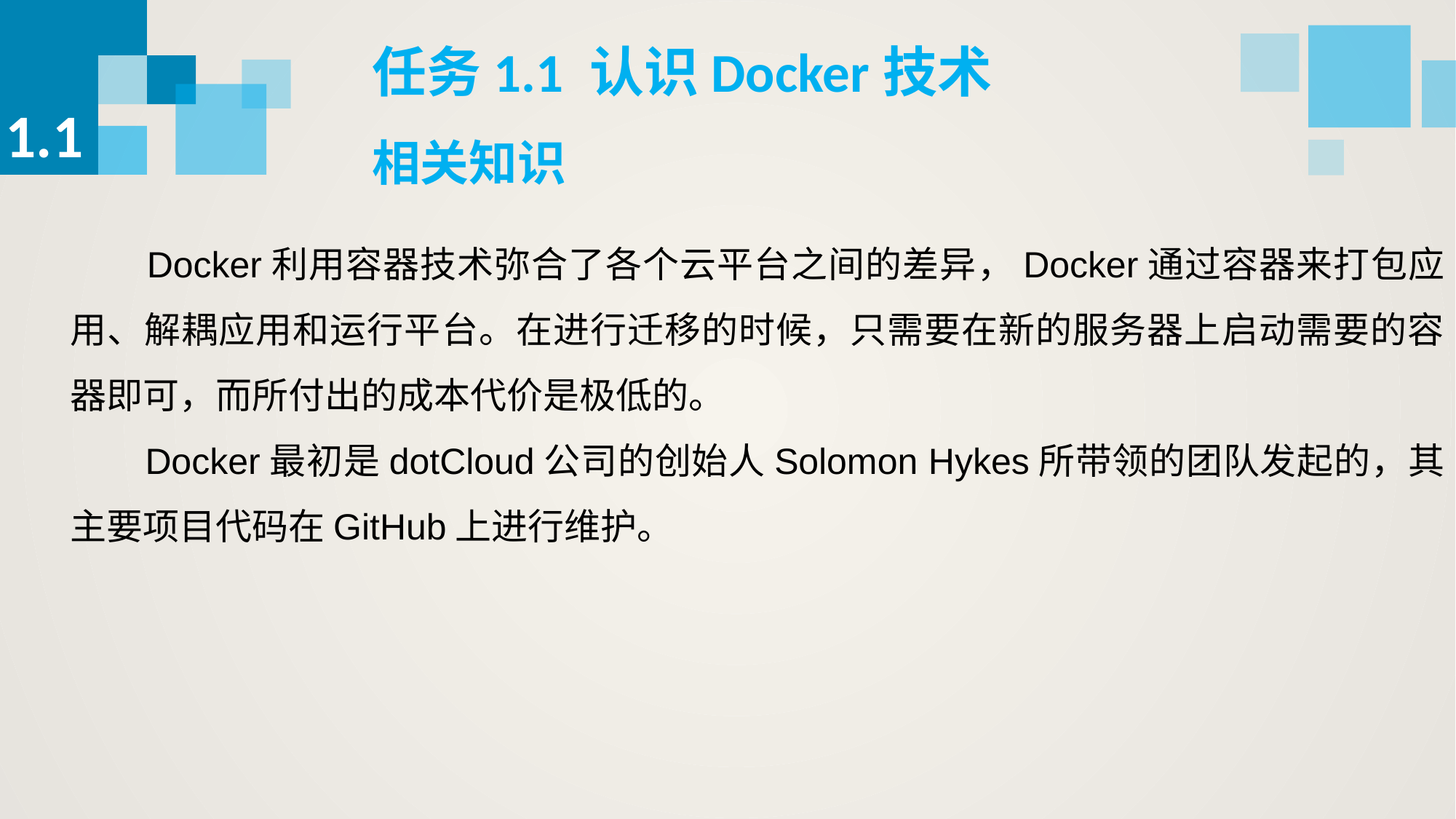

任务1.1 认识Docker技术
1.1
相关知识
       Docker利用容器技术弥合了各个云平台之间的差异，Docker通过容器来打包应用、解耦应用和运行平台。在进行迁移的时候，只需要在新的服务器上启动需要的容器即可，而所付出的成本代价是极低的。
 Docker最初是dotCloud公司的创始人Solomon Hykes所带领的团队发起的，其主要项目代码在GitHub上进行维护。